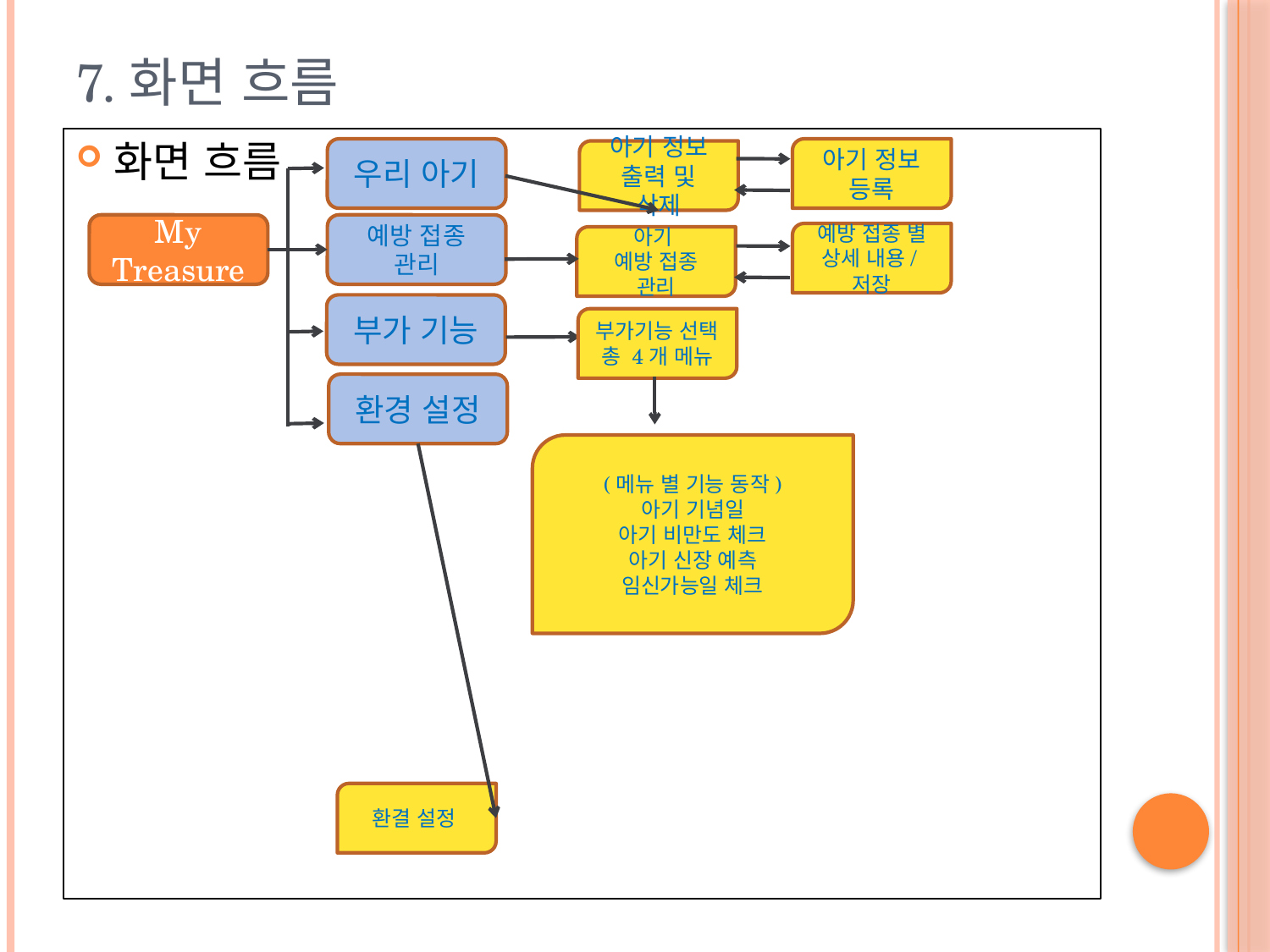

# 7.화면 흐름
화면 흐름
우리 아기
아기 정보 등록
아기 정보 출력 및 삭제
예방 접종 관리
My Treasure
예방 접종 별
상세 내용/저장
아기
예방 접종 관리
부가 기능
부가기능 선택
총 4개 메뉴
환경 설정
(메뉴 별 기능 동작)
아기 기념일
아기 비만도 체크
아기 신장 예측
임신가능일 체크
환결 설정